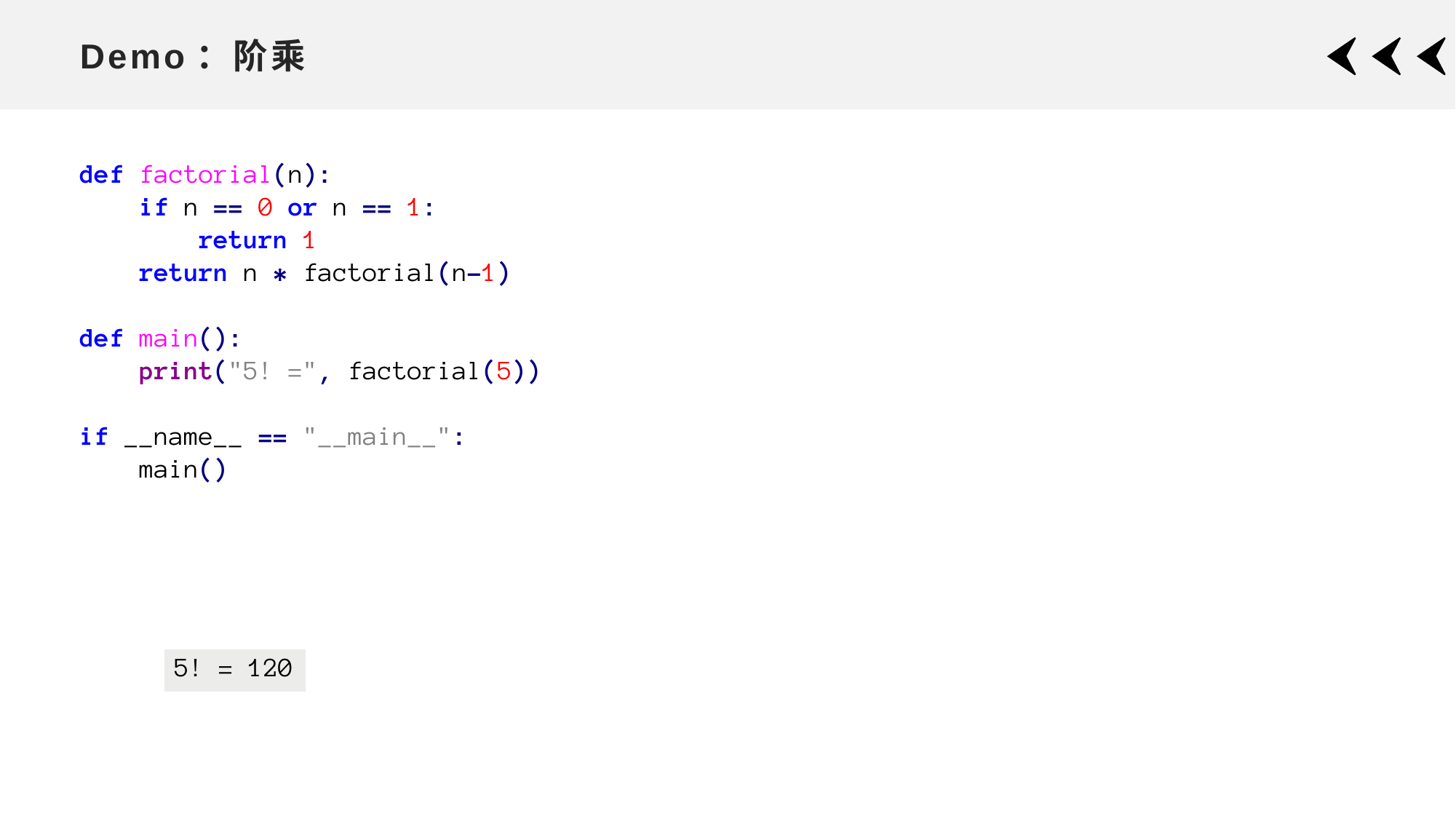

# Demo：阶乘
def factorial(n):
    if n == 0 or n == 1:
        return 1
    return n * factorial(n-1)

def main():
    print("5! =", factorial(5))

if __name__ == "__main__":
    main()
| 5! = 120 |
| --- |